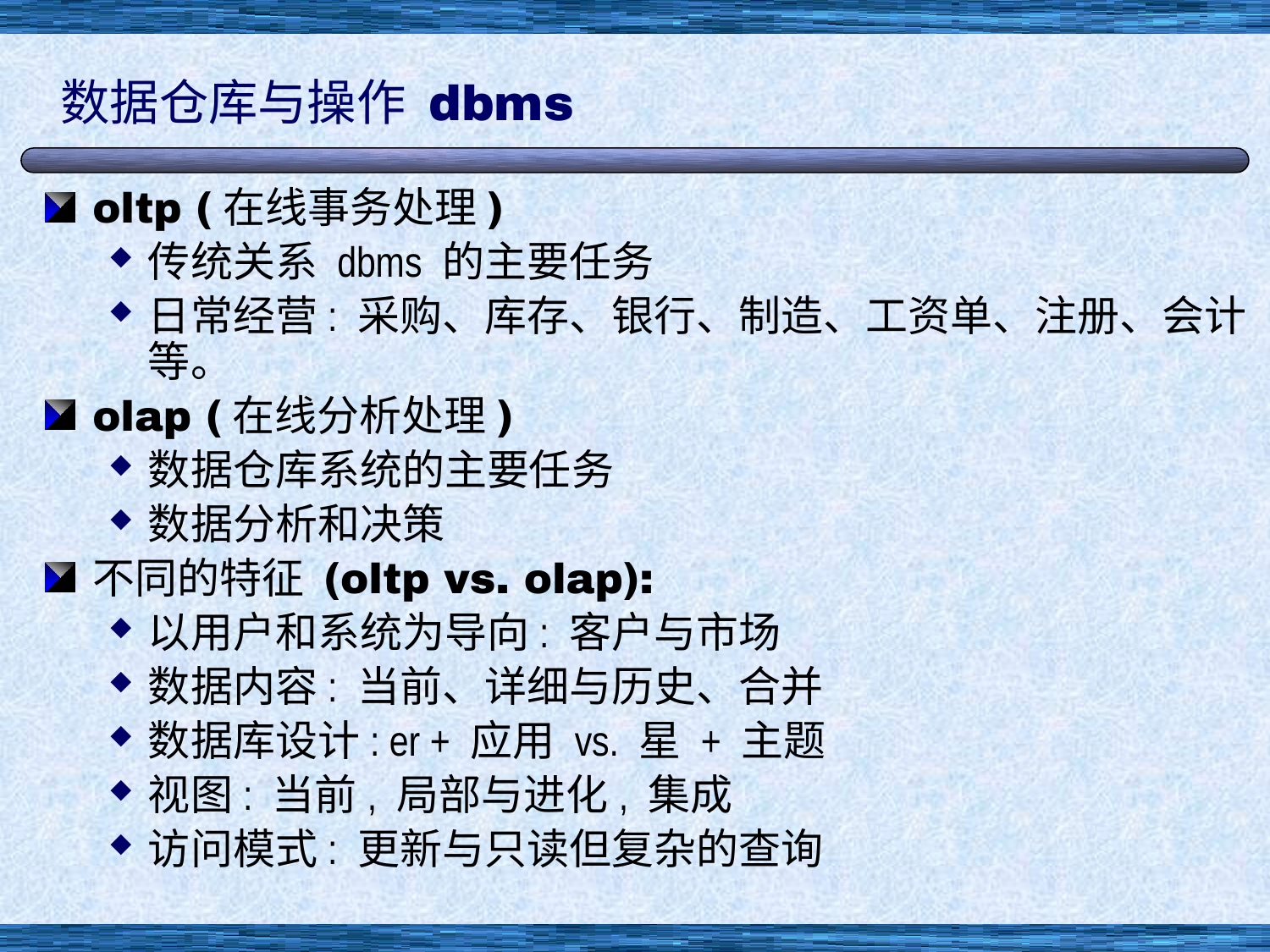

# 数据仓库与操作 dbms
oltp (在线事务处理)
传统关系 dbms 的主要任务
日常经营: 采购、库存、银行、制造、工资单、注册、会计等。
olap (在线分析处理)
数据仓库系统的主要任务
数据分析和决策
不同的特征 (oltp vs. olap):
以用户和系统为导向: 客户与市场
数据内容: 当前、详细与历史、合并
数据库设计: er + 应用 vs. 星 + 主题
视图: 当前, 局部与进化, 集成
访问模式: 更新与只读但复杂的查询